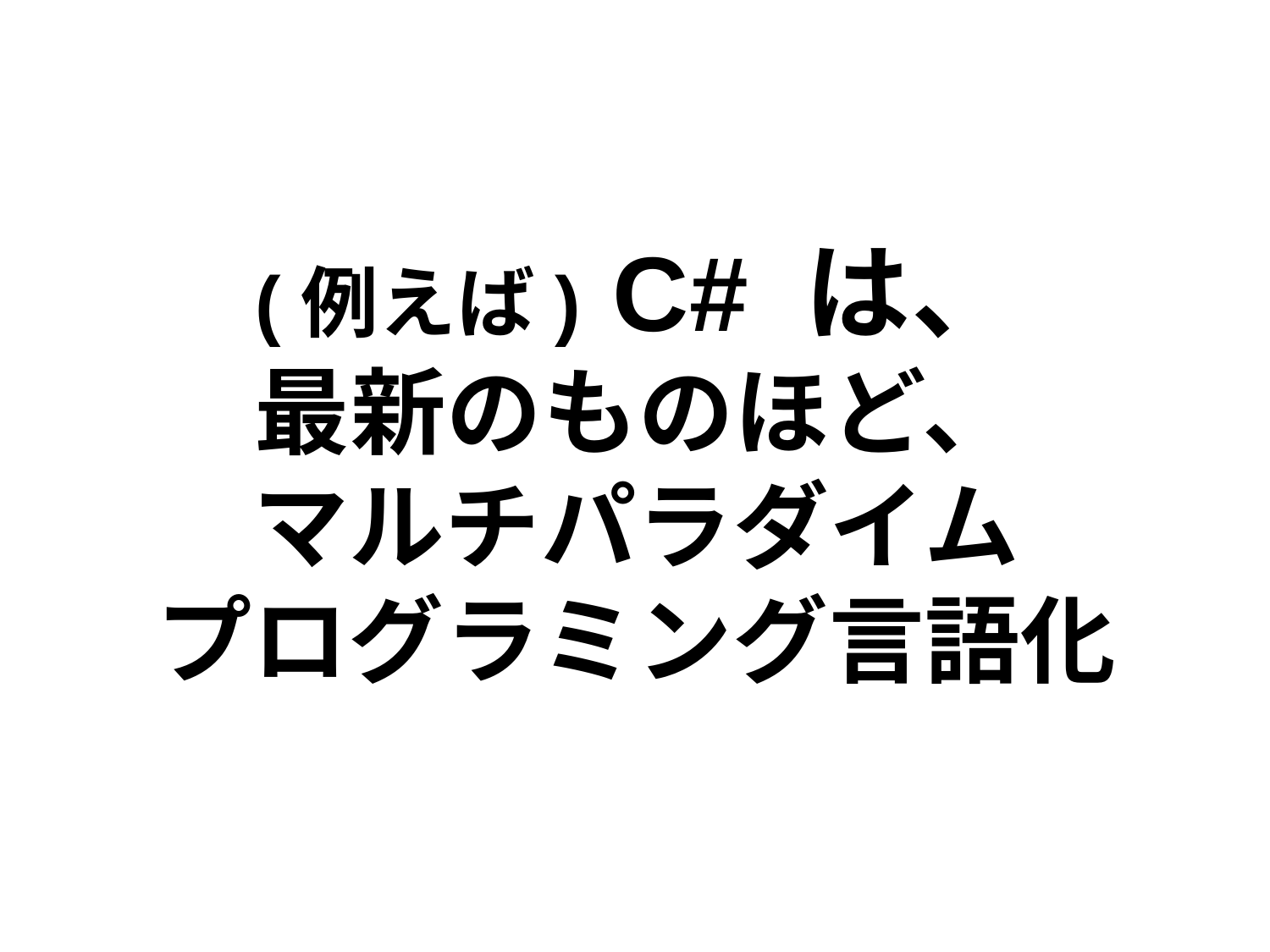

# (例えば) C# は、 最新のものほど、 マルチパラダイム プログラミング言語化